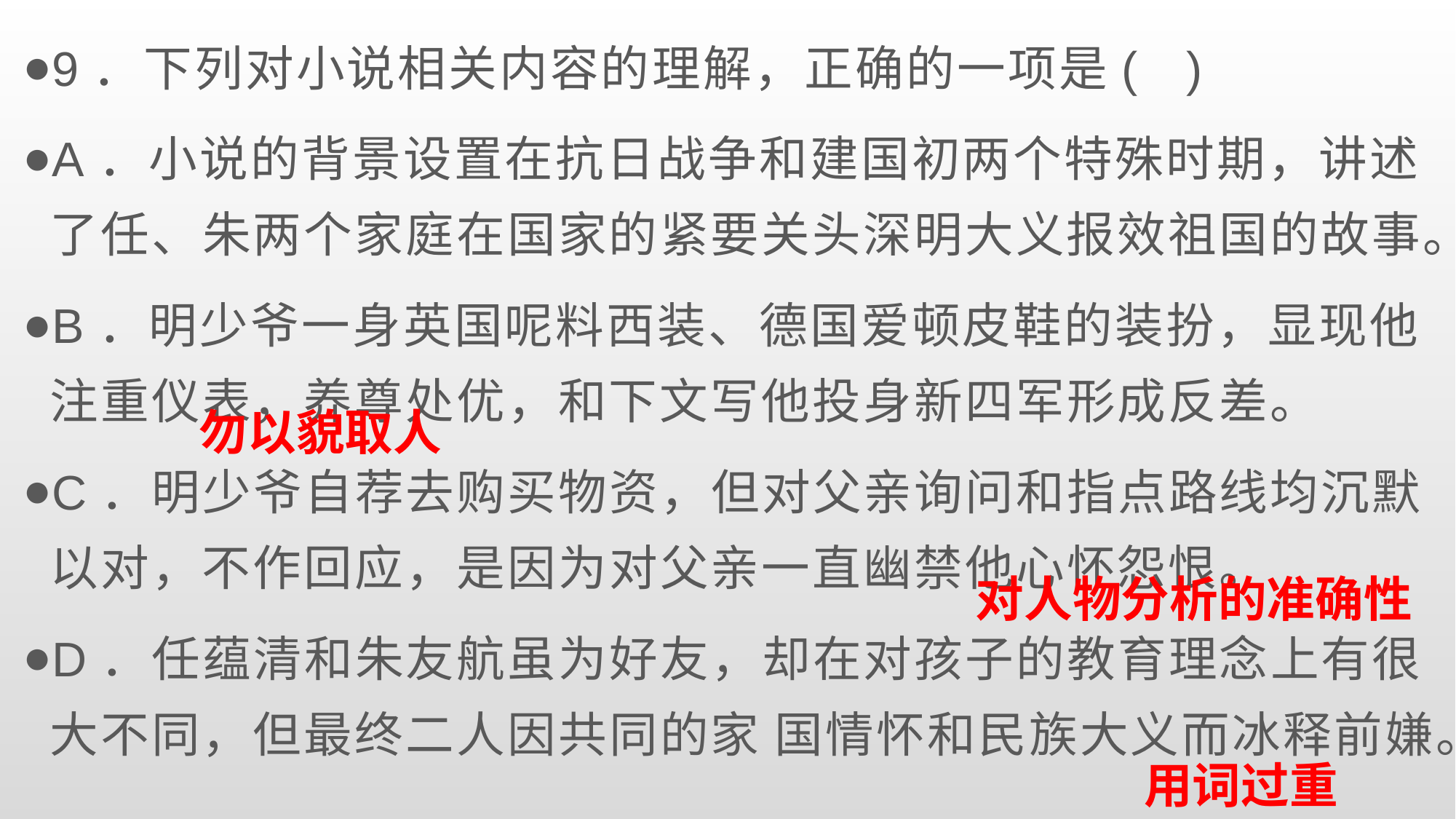

9．下列对小说相关内容的理解，正确的一项是(   )
A．小说的背景设置在抗日战争和建国初两个特殊时期，讲述了任、朱两个家庭在国家的紧要关头深明大义报效祖国的故事。
B．明少爷一身英国呢料西装、德国爱顿皮鞋的装扮，显现他注重仪表，养尊处优，和下文写他投身新四军形成反差。
C．明少爷自荐去购买物资，但对父亲询问和指点路线均沉默以对，不作回应，是因为对父亲一直幽禁他心怀怨恨。
D．任蕴清和朱友航虽为好友，却在对孩子的教育理念上有很大不同，但最终二人因共同的家 国情怀和民族大义而冰释前嫌。
勿以貌取人
对人物分析的准确性
用词过重